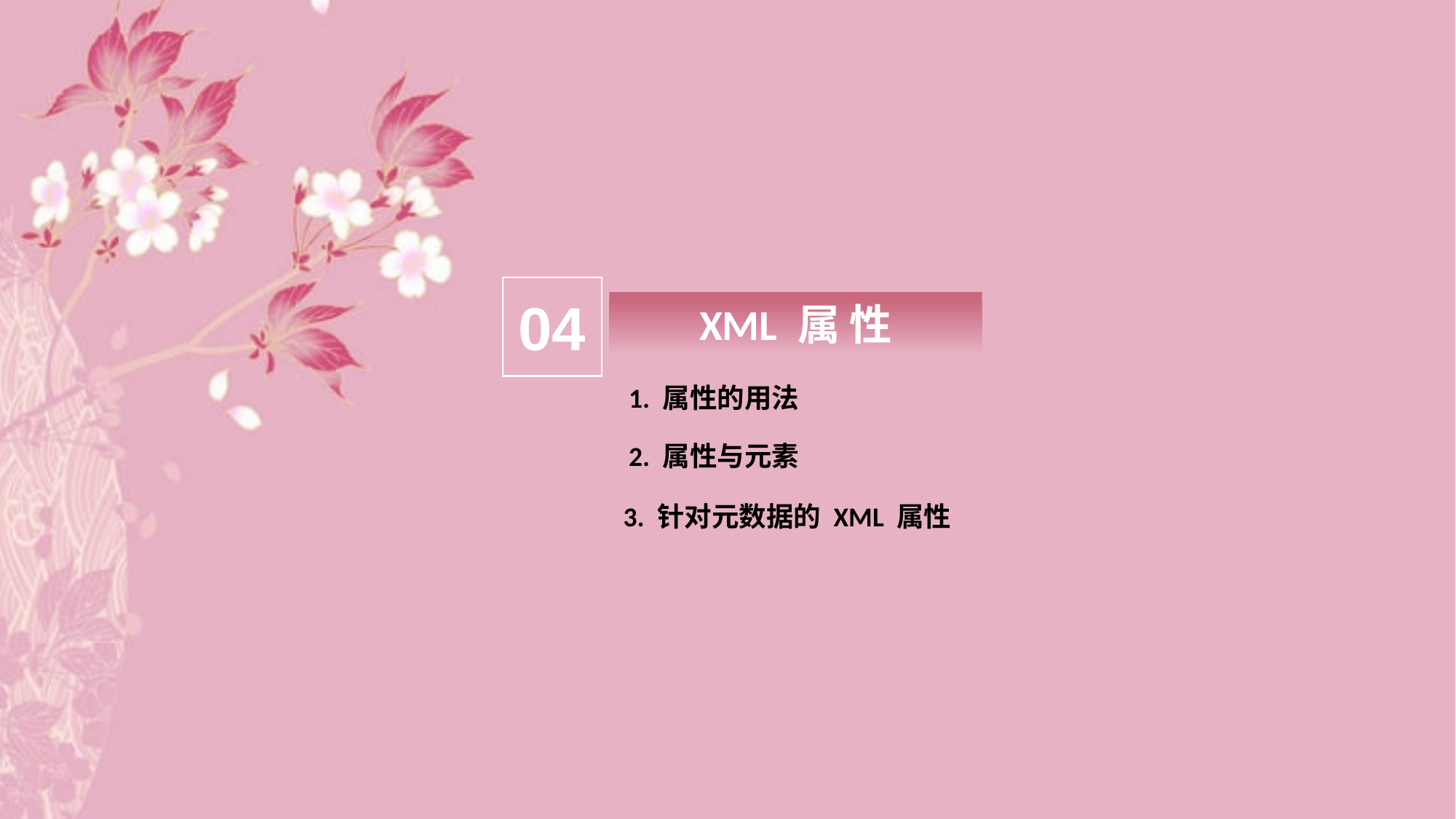

04
XML 属 性
1. 属性的用法
2. 属性与元素
3. 针对元数据的 XML 属性